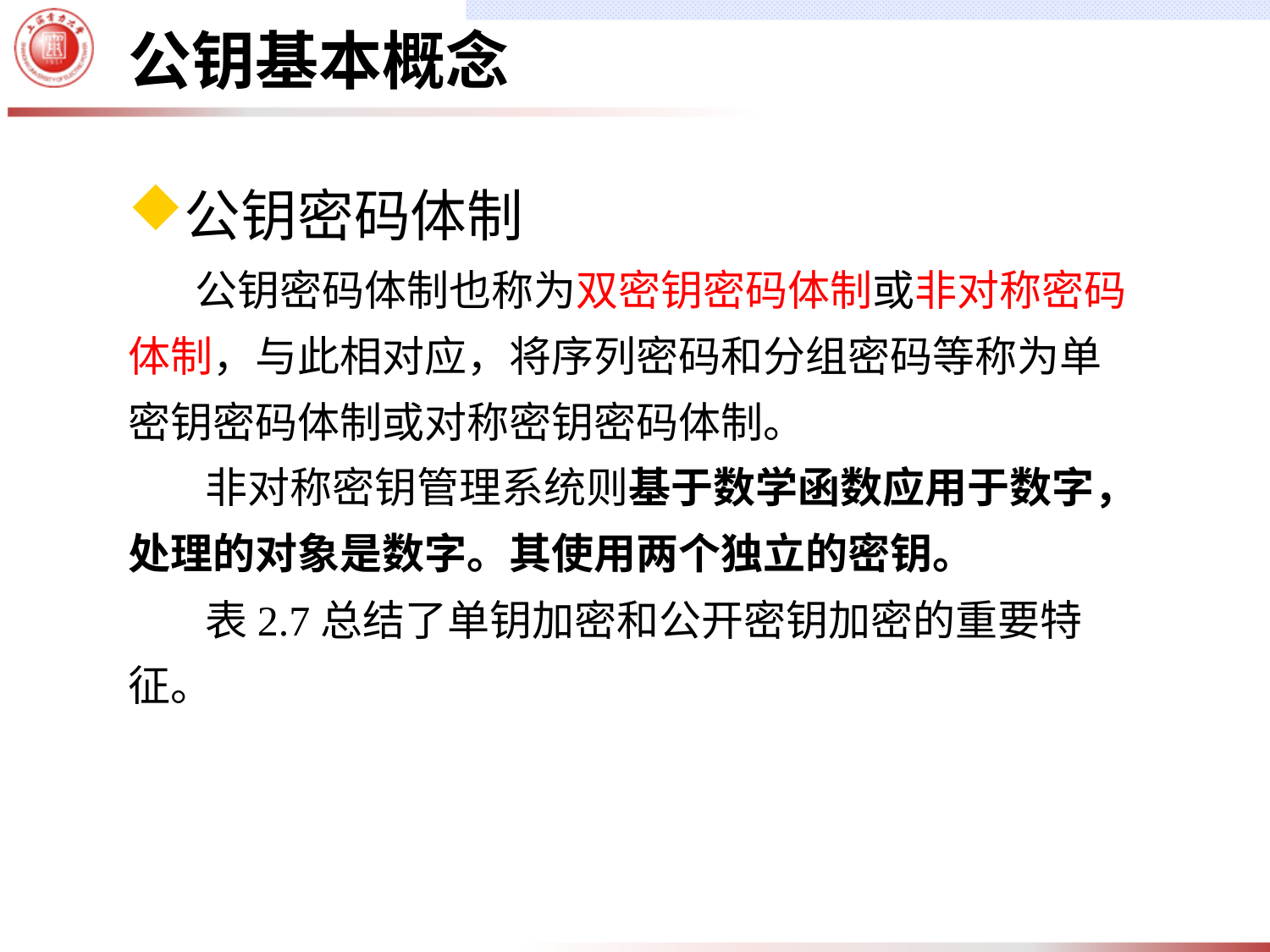

公钥基本概念
公钥密码体制
      公钥密码体制也称为双密钥密码体制或非对称密码体制，与此相对应，将序列密码和分组密码等称为单密钥密码体制或对称密钥密码体制。
       非对称密钥管理系统则基于数学函数应用于数字，处理的对象是数字。其使用两个独立的密钥。
       表2.7总结了单钥加密和公开密钥加密的重要特征。